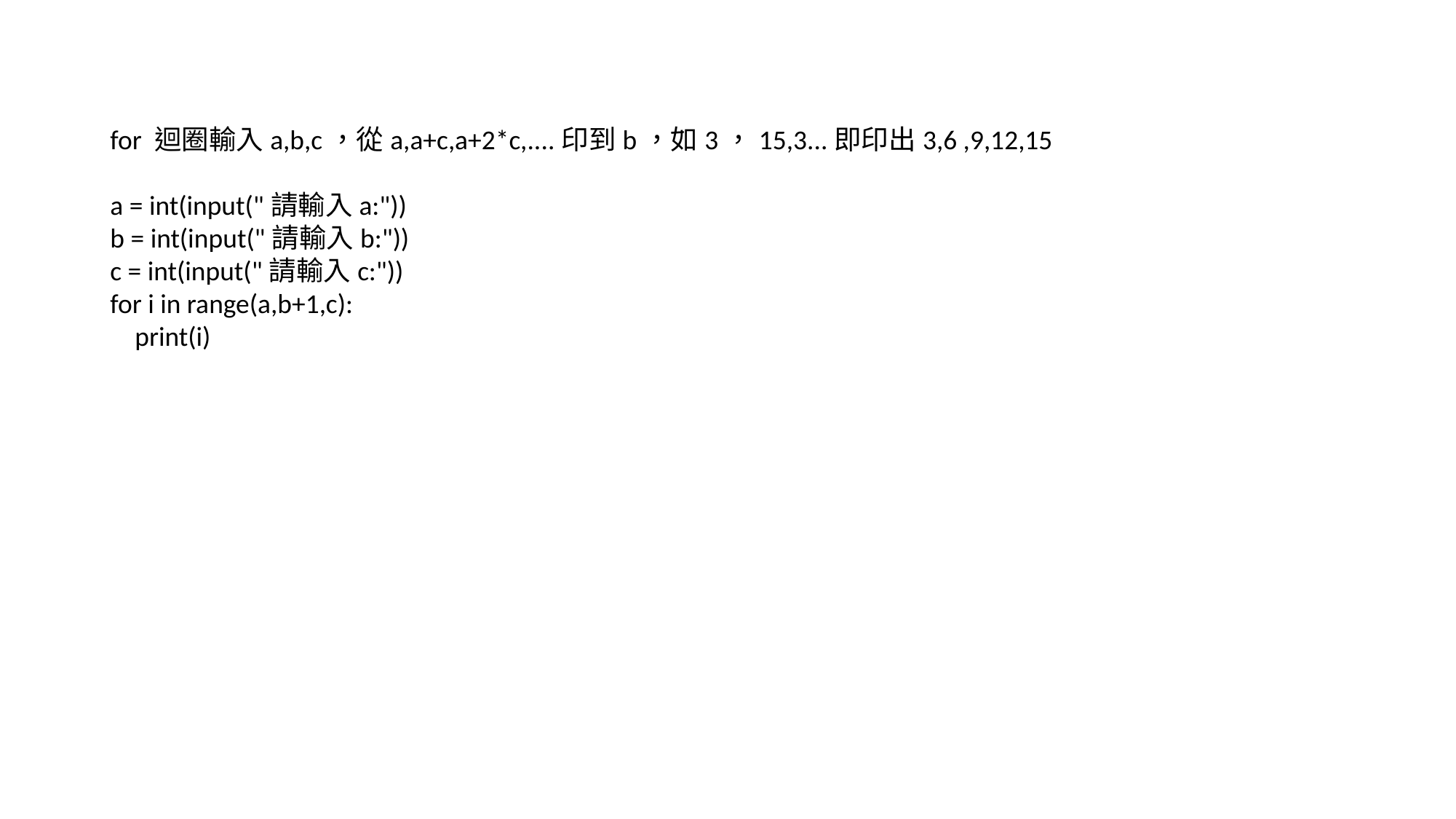

for 迴圈輸入a,b,c，從a,a+c,a+2*c,....印到b，如3，15,3...即印出3,6 ,9,12,15

a = int(input("請輸入a:"))
b = int(input("請輸入b:"))
c = int(input("請輸入c:"))
for i in range(a,b+1,c):
    print(i)